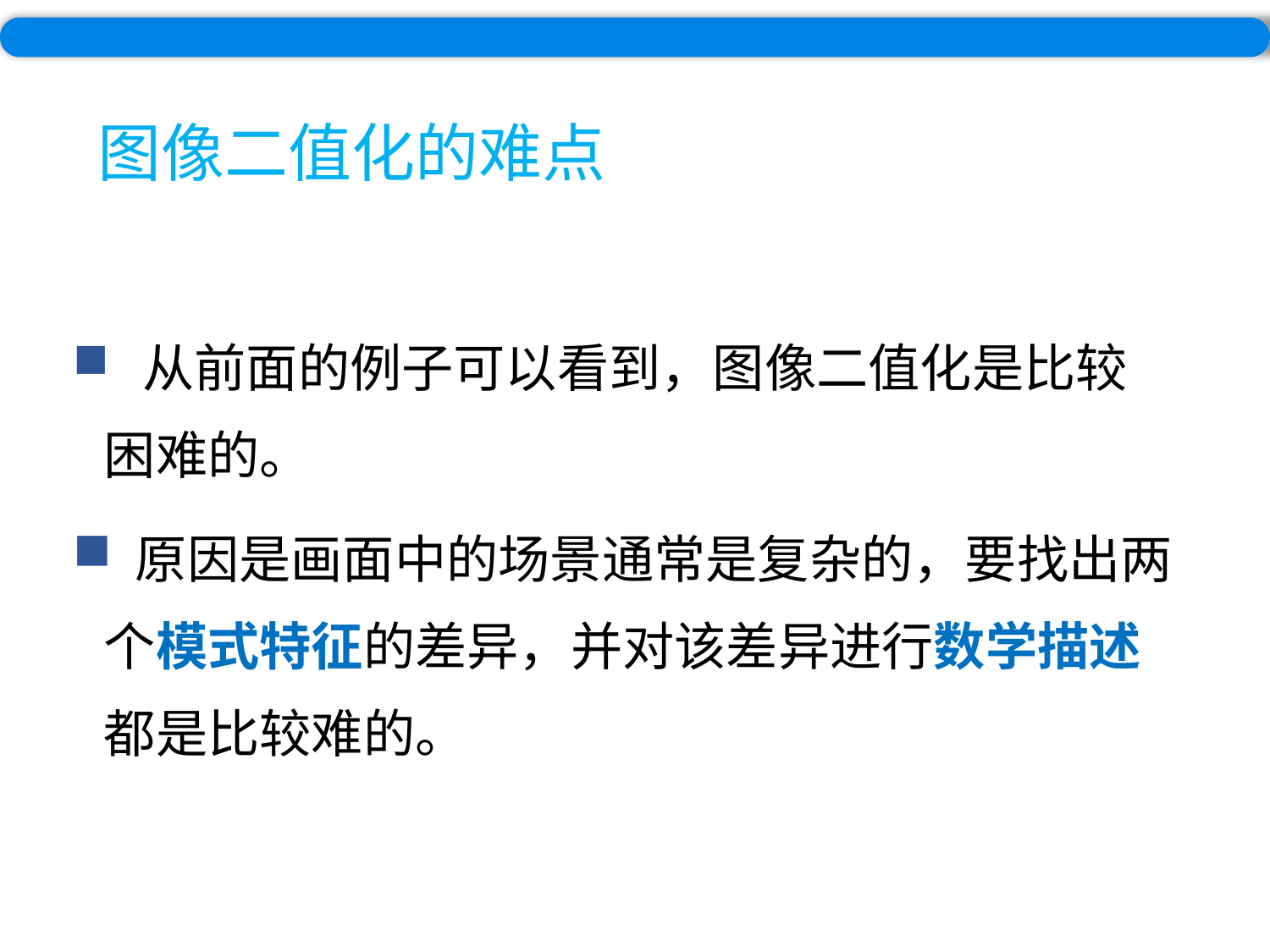

# 图像二值化的难点
  从前面的例子可以看到，图像二值化是比较困难的。
 原因是画面中的场景通常是复杂的，要找出两个模式特征的差异，并对该差异进行数学描述都是比较难的。